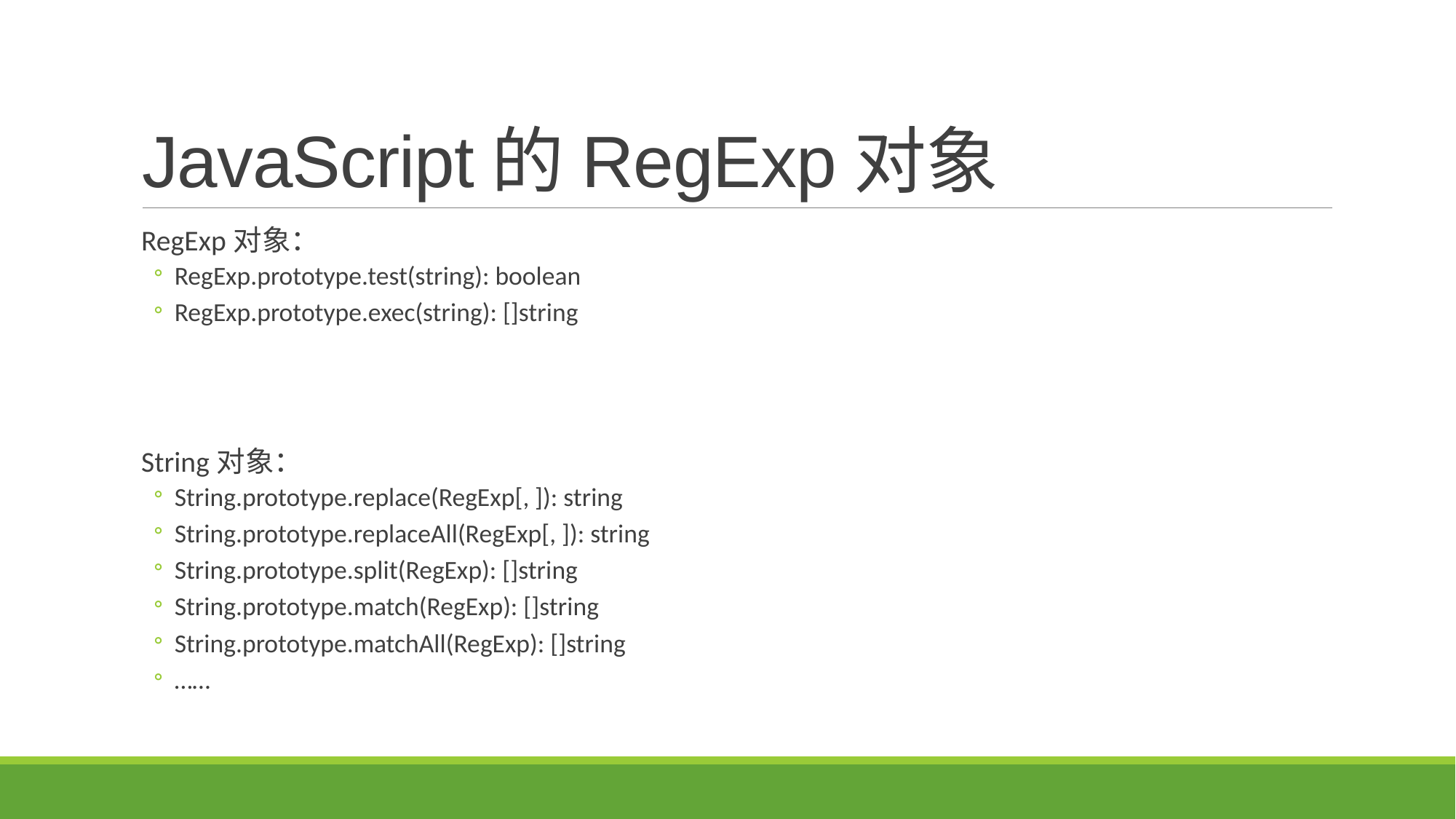

# JavaScript的RegExp对象
RegExp对象：
RegExp.prototype.test(string): boolean
RegExp.prototype.exec(string): []string

String对象：
String.prototype.replace(RegExp[, ]): string
String.prototype.replaceAll(RegExp[, ]): string
String.prototype.split(RegExp): []string
String.prototype.match(RegExp): []string
String.prototype.matchAll(RegExp): []string
……